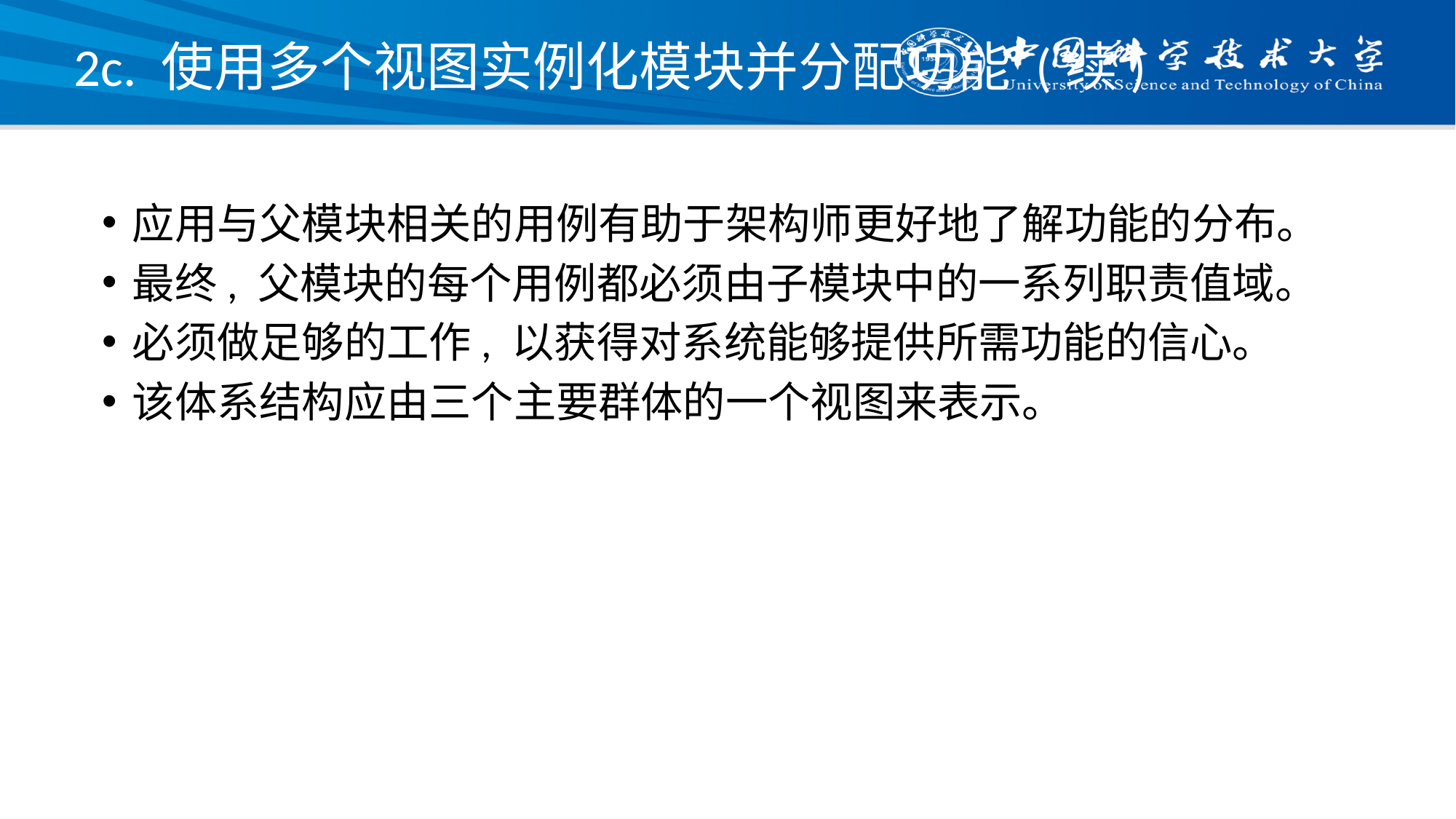

# 2c. 使用多个视图实例化模块并分配功能 (续)
应用与父模块相关的用例有助于架构师更好地了解功能的分布。
最终, 父模块的每个用例都必须由子模块中的一系列职责值域。
必须做足够的工作, 以获得对系统能够提供所需功能的信心。
该体系结构应由三个主要群体的一个视图来表示。